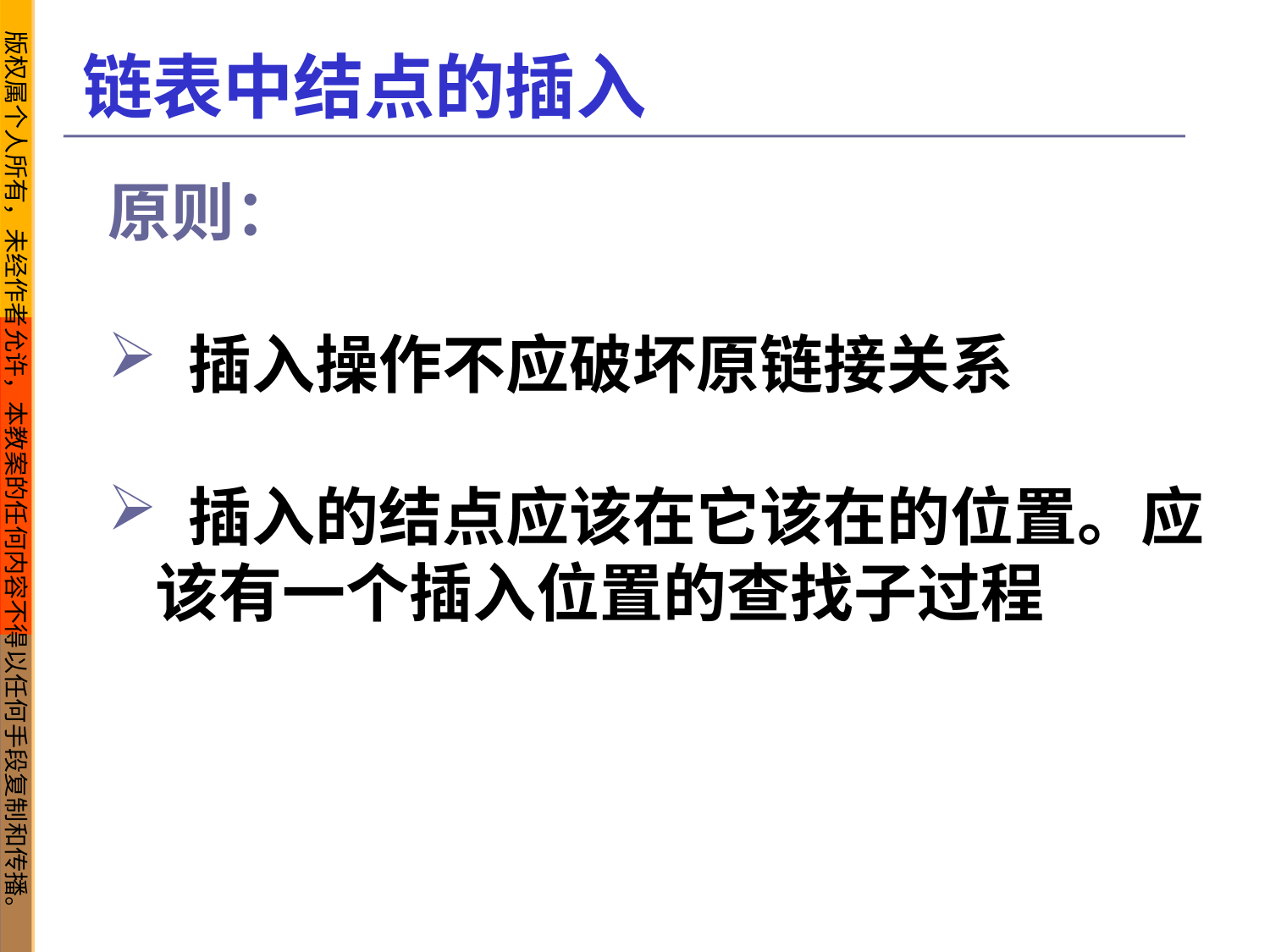

链表中结点的插入
原则：

 插入操作不应破坏原链接关系

 插入的结点应该在它该在的位置。应该有一个插入位置的查找子过程